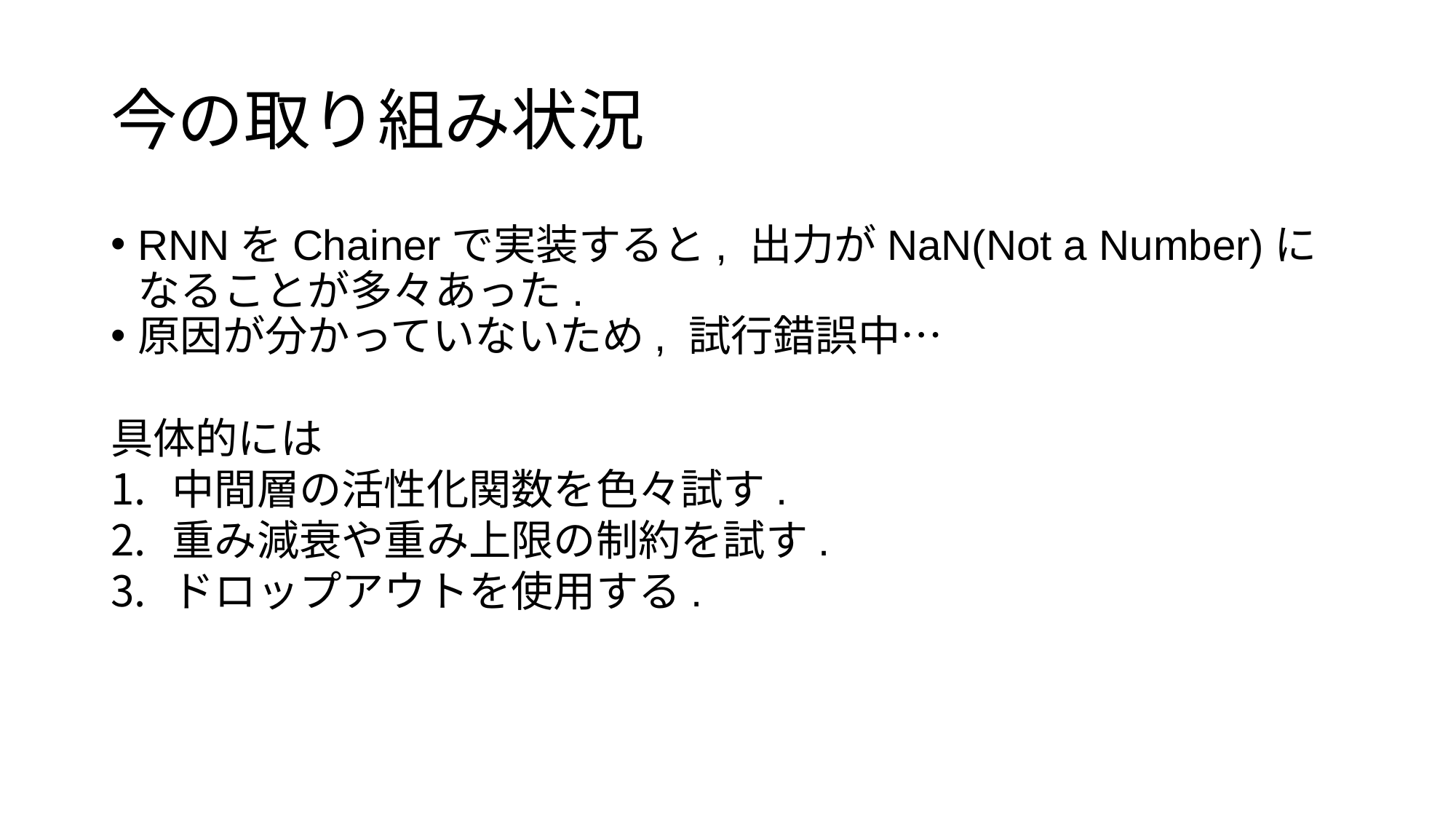

今の取り組み状況
RNNをChainerで実装すると, 出力がNaN(Not a Number)になることが多々あった.
原因が分かっていないため, 試行錯誤中…

具体的には
中間層の活性化関数を色々試す.
重み減衰や重み上限の制約を試す.
ドロップアウトを使用する.